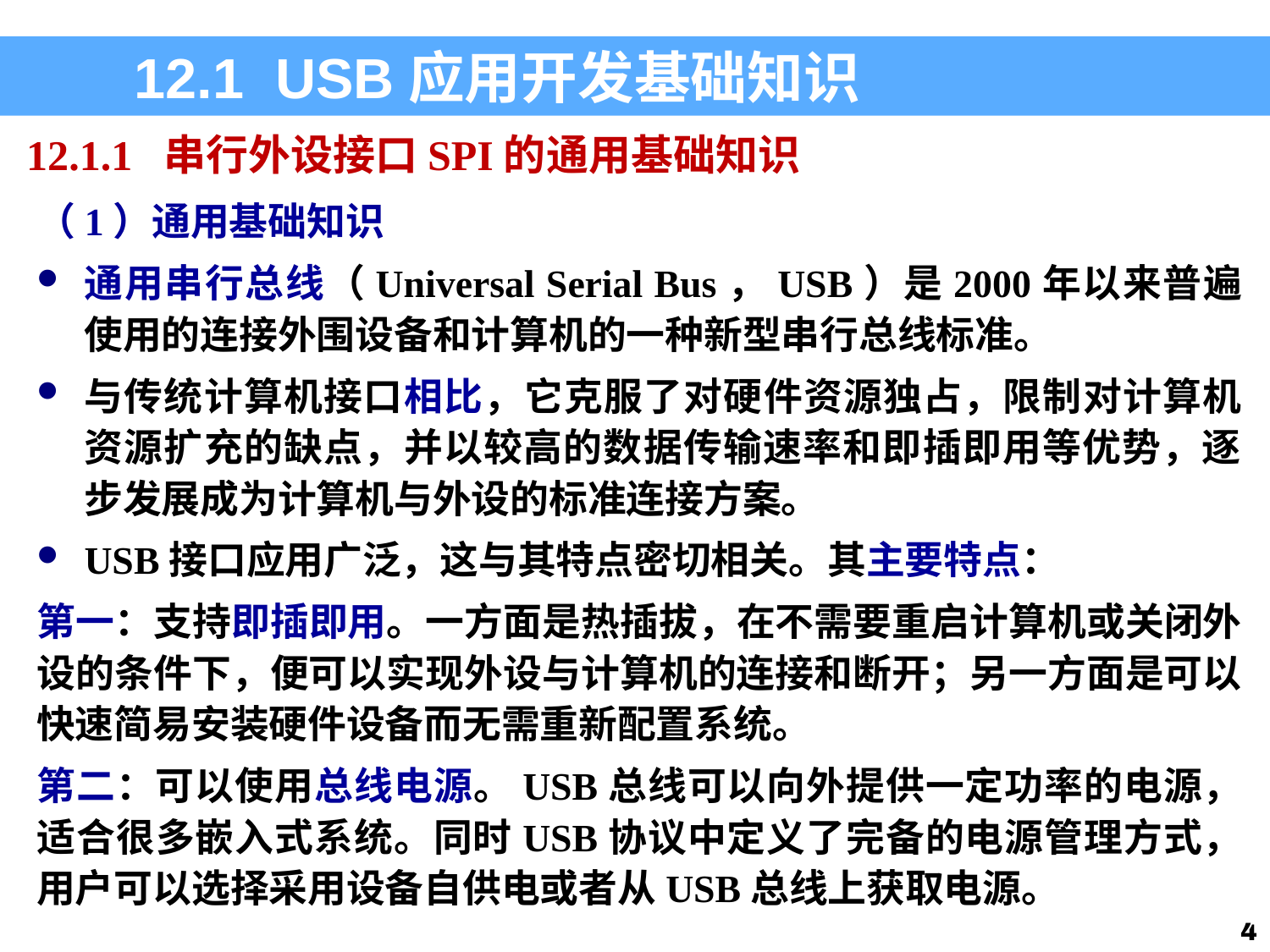

12.1  USB应用开发基础知识
12.1.1  串行外设接口SPI的通用基础知识
（1）通用基础知识
通用串行总线（Universal Serial Bus，USB）是2000年以来普遍使用的连接外围设备和计算机的一种新型串行总线标准。
与传统计算机接口相比，它克服了对硬件资源独占，限制对计算机资源扩充的缺点，并以较高的数据传输速率和即插即用等优势，逐步发展成为计算机与外设的标准连接方案。
USB接口应用广泛，这与其特点密切相关。其主要特点：
第一：支持即插即用。一方面是热插拔，在不需要重启计算机或关闭外设的条件下，便可以实现外设与计算机的连接和断开；另一方面是可以快速简易安装硬件设备而无需重新配置系统。
第二：可以使用总线电源。USB总线可以向外提供一定功率的电源，适合很多嵌入式系统。同时USB协议中定义了完备的电源管理方式，用户可以选择采用设备自供电或者从USB总线上获取电源。
4